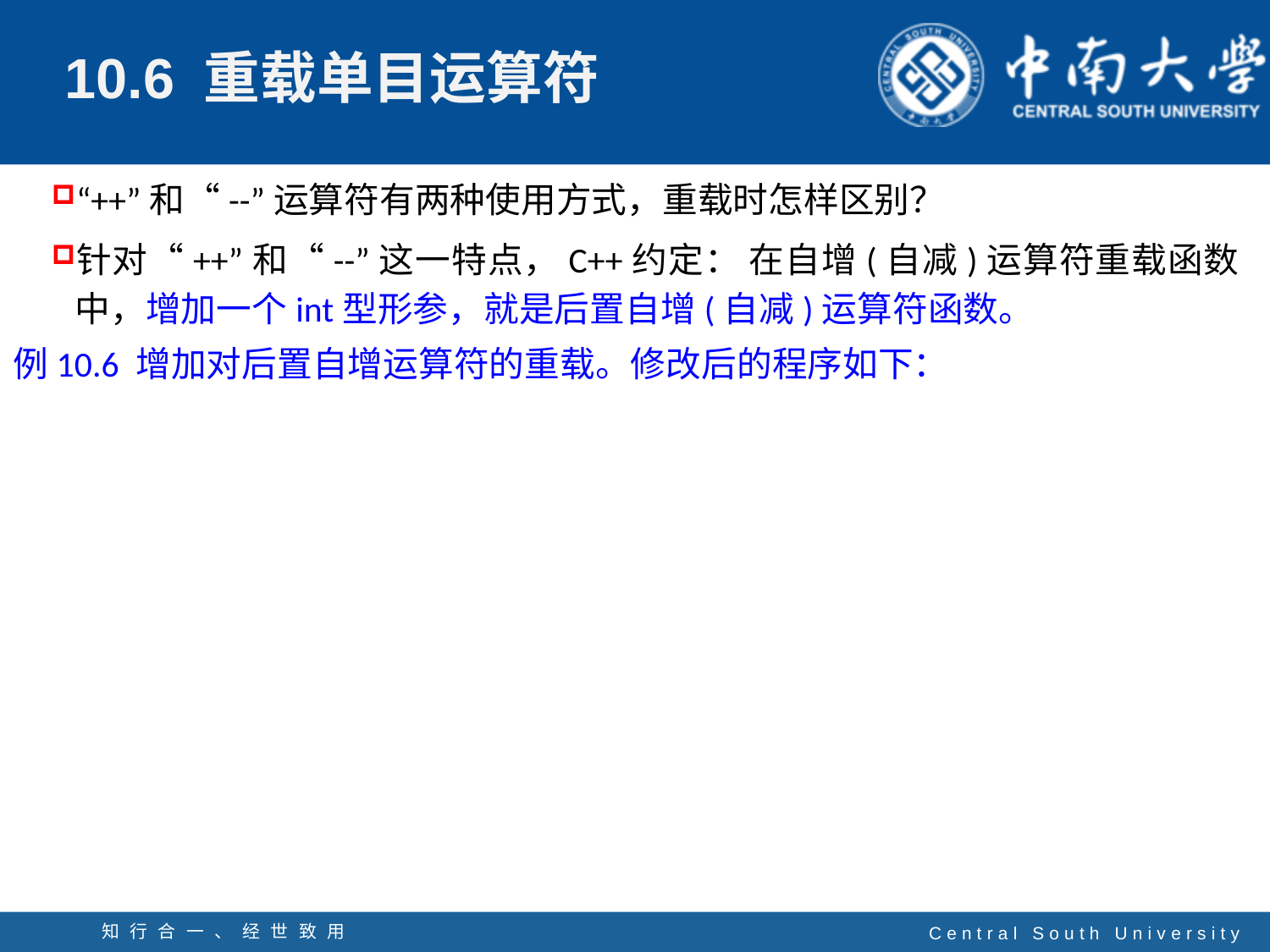

“++”和“--”运算符有两种使用方式，重载时怎样区别？
针对“++”和“--”这一特点，C++约定： 在自增(自减)运算符重载函数中，增加一个int型形参，就是后置自增(自减)运算符函数。
例10.6 增加对后置自增运算符的重载。修改后的程序如下：

知行合一、经世致用
自强不息 厚德载物
Central South University